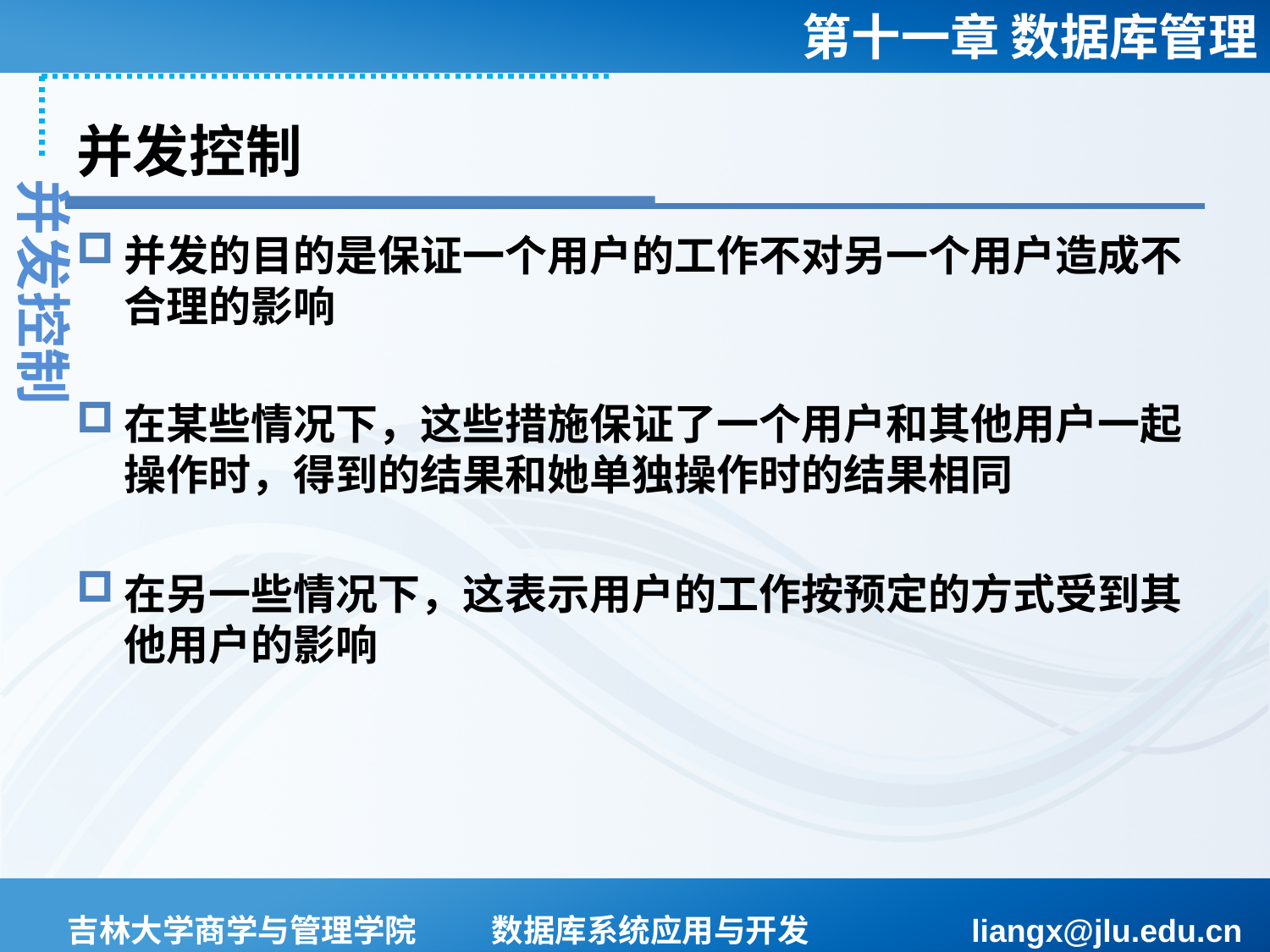

# 并发控制
并发控制
并发的目的是保证一个用户的工作不对另一个用户造成不合理的影响

在某些情况下，这些措施保证了一个用户和其他用户一起操作时，得到的结果和她单独操作时的结果相同

在另一些情况下，这表示用户的工作按预定的方式受到其他用户的影响